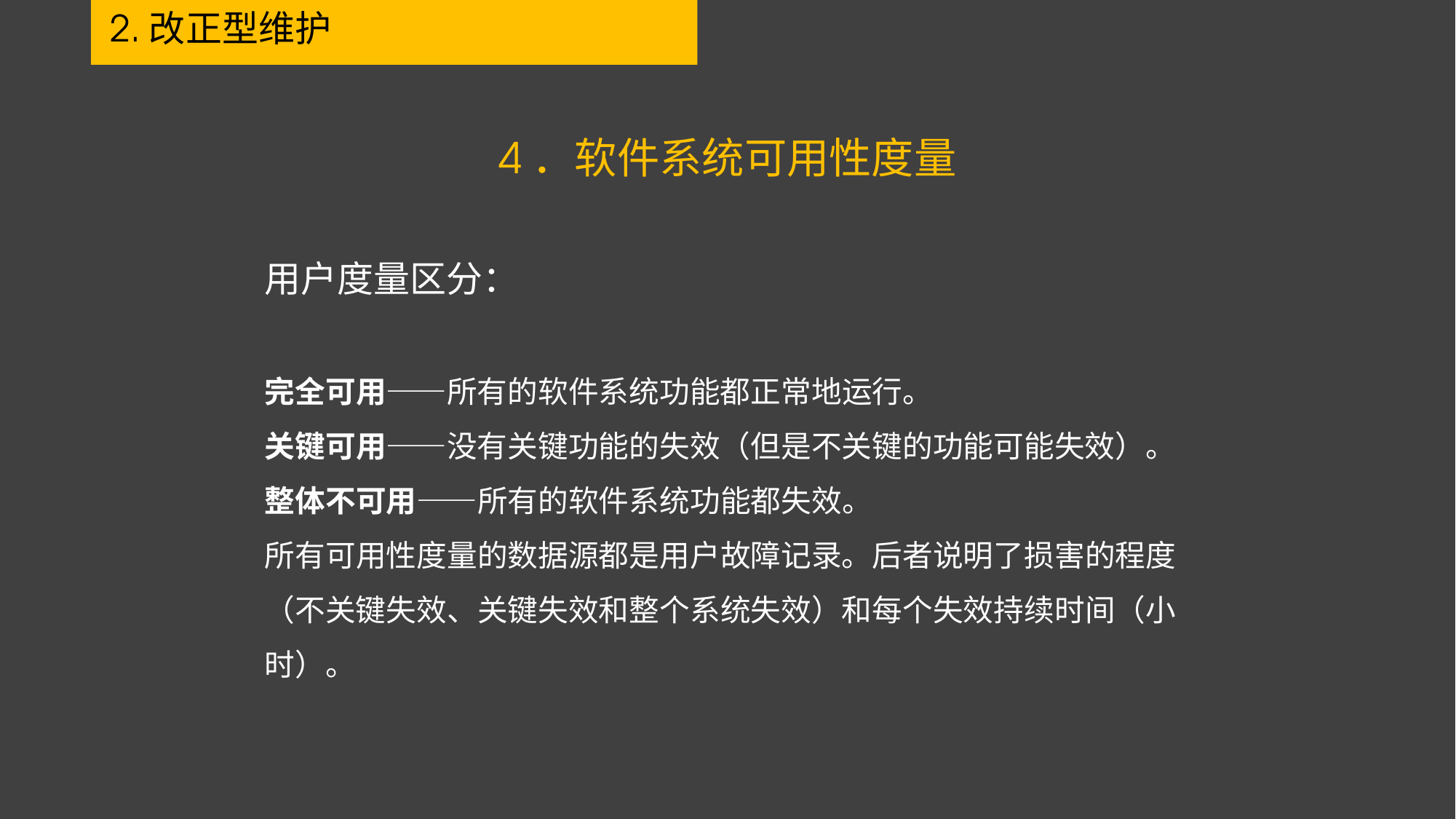

2.改正型维护
4．软件系统可用性度量
用户度量区分：

完全可用——所有的软件系统功能都正常地运行。
关键可用——没有关键功能的失效（但是不关键的功能可能失效）。
整体不可用——所有的软件系统功能都失效。
所有可用性度量的数据源都是用户故障记录。后者说明了损害的程度（不关键失效、关键失效和整个系统失效）和每个失效持续时间（小时）。